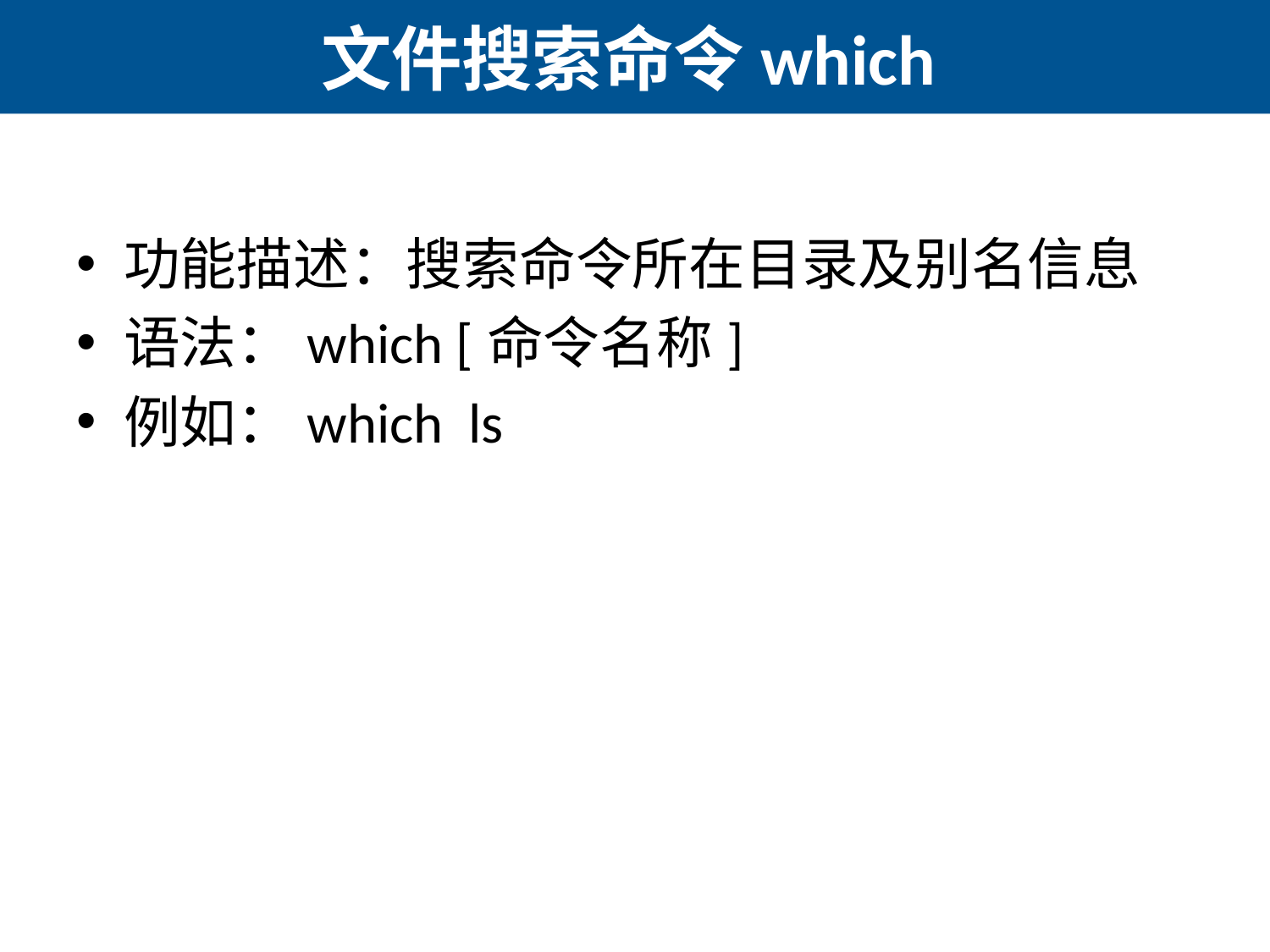

# 文件搜索命令which
功能描述：搜索命令所在目录及别名信息
语法：which [命令名称]
例如：which  ls